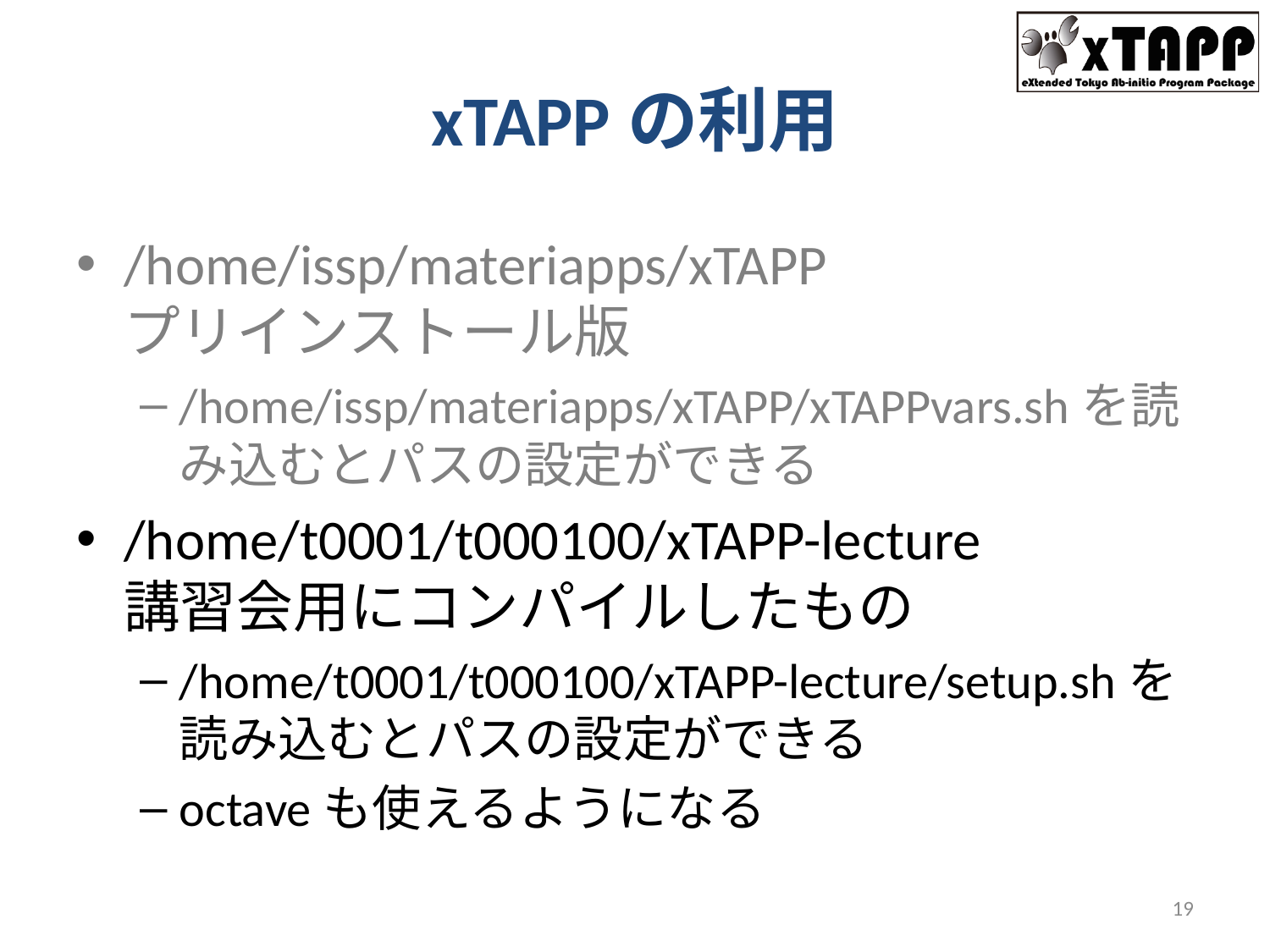

# xTAPPの利用
/home/issp/materiapps/xTAPP
プリインストール版
/home/issp/materiapps/xTAPP/xTAPPvars.shを読み込むとパスの設定ができる
/home/t0001/t000100/xTAPP-lecture
講習会用にコンパイルしたもの
/home/t0001/t000100/xTAPP-lecture/setup.shを読み込むとパスの設定ができる
octaveも使えるようになる
19